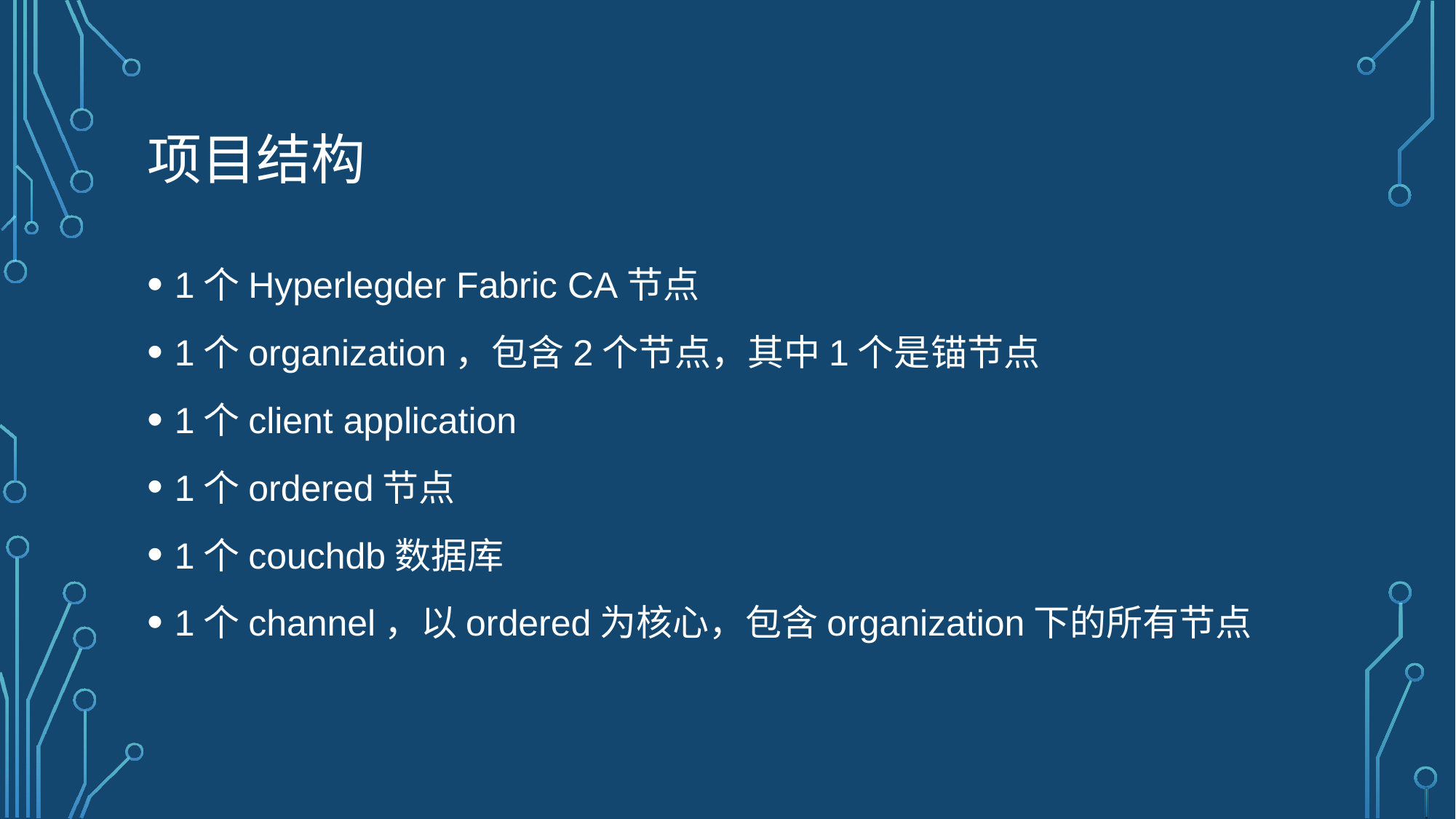

# 项目结构
1个Hyperlegder Fabric CA节点
1个organization，包含2个节点，其中1个是锚节点
1个client application
1个ordered节点
1个couchdb数据库
1个channel，以ordered为核心，包含organization下的所有节点